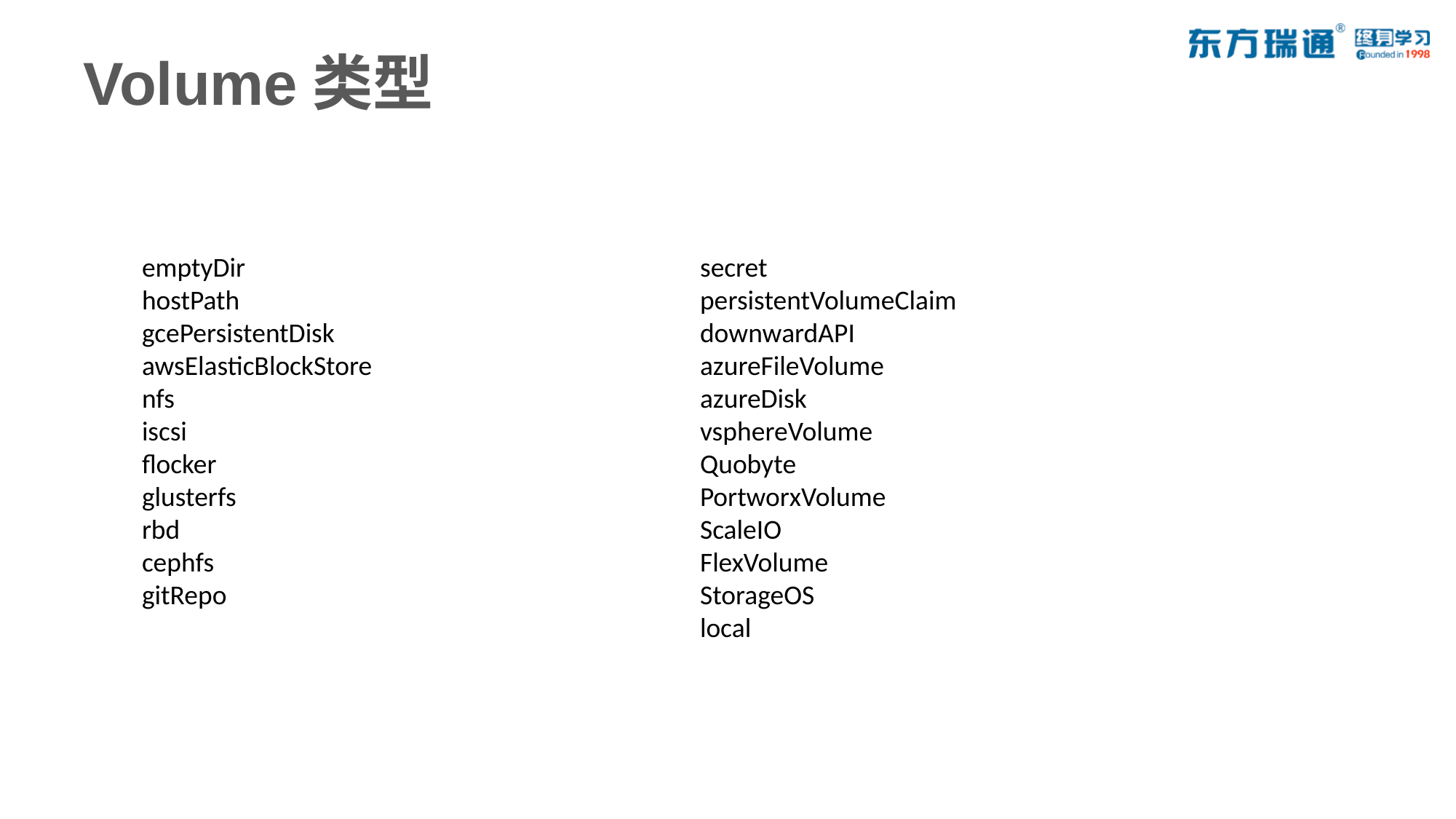

# Volume类型
emptyDir
hostPath
gcePersistentDisk
awsElasticBlockStore
nfs
iscsi
flocker
glusterfs
rbd
cephfs
gitRepo
secret
persistentVolumeClaim
downwardAPI
azureFileVolume
azureDisk
vsphereVolume
Quobyte
PortworxVolume
ScaleIO
FlexVolume
StorageOS
local